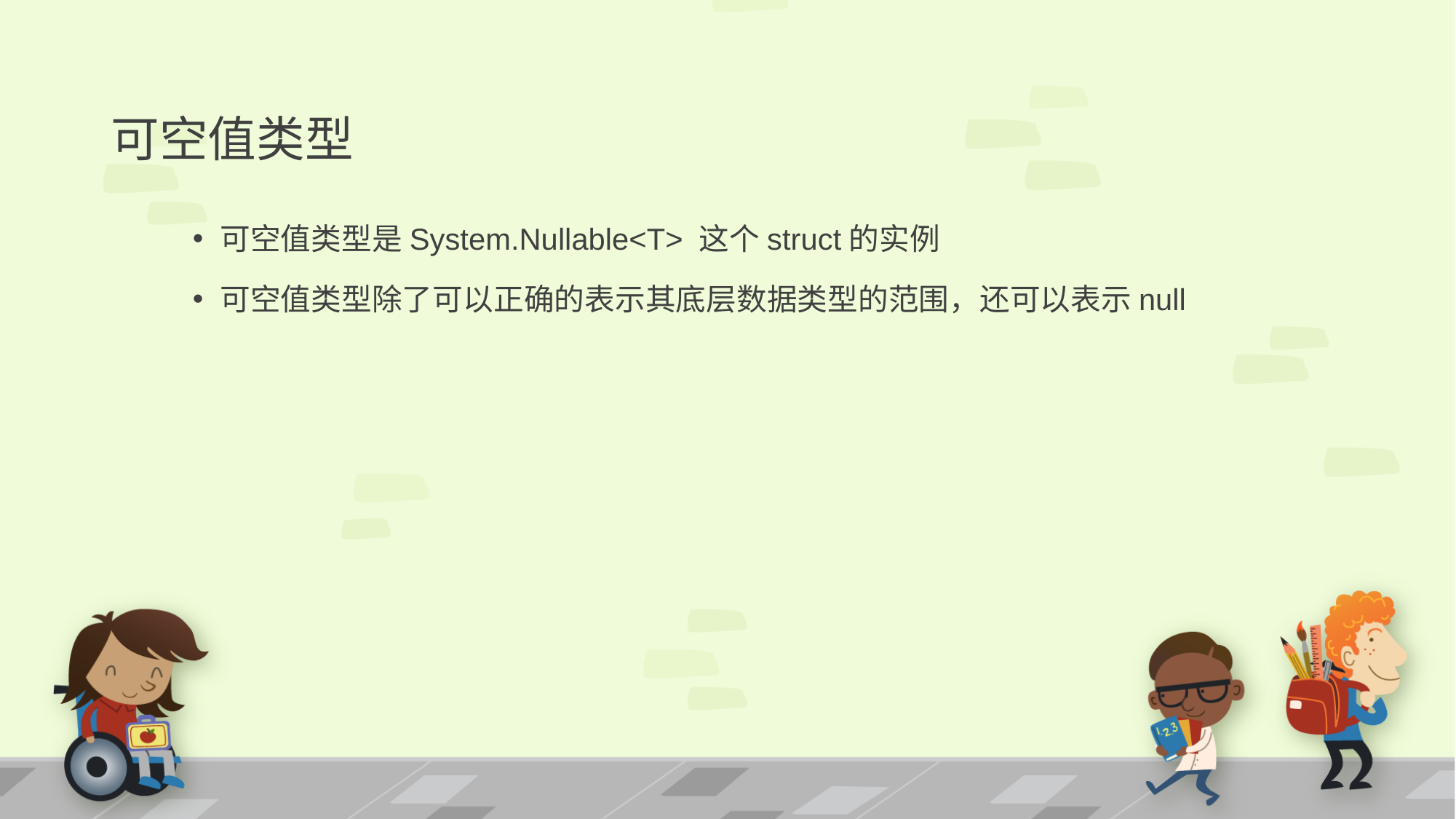

# 可空值类型
可空值类型是System.Nullable<T> 这个struct的实例
可空值类型除了可以正确的表示其底层数据类型的范围，还可以表示null